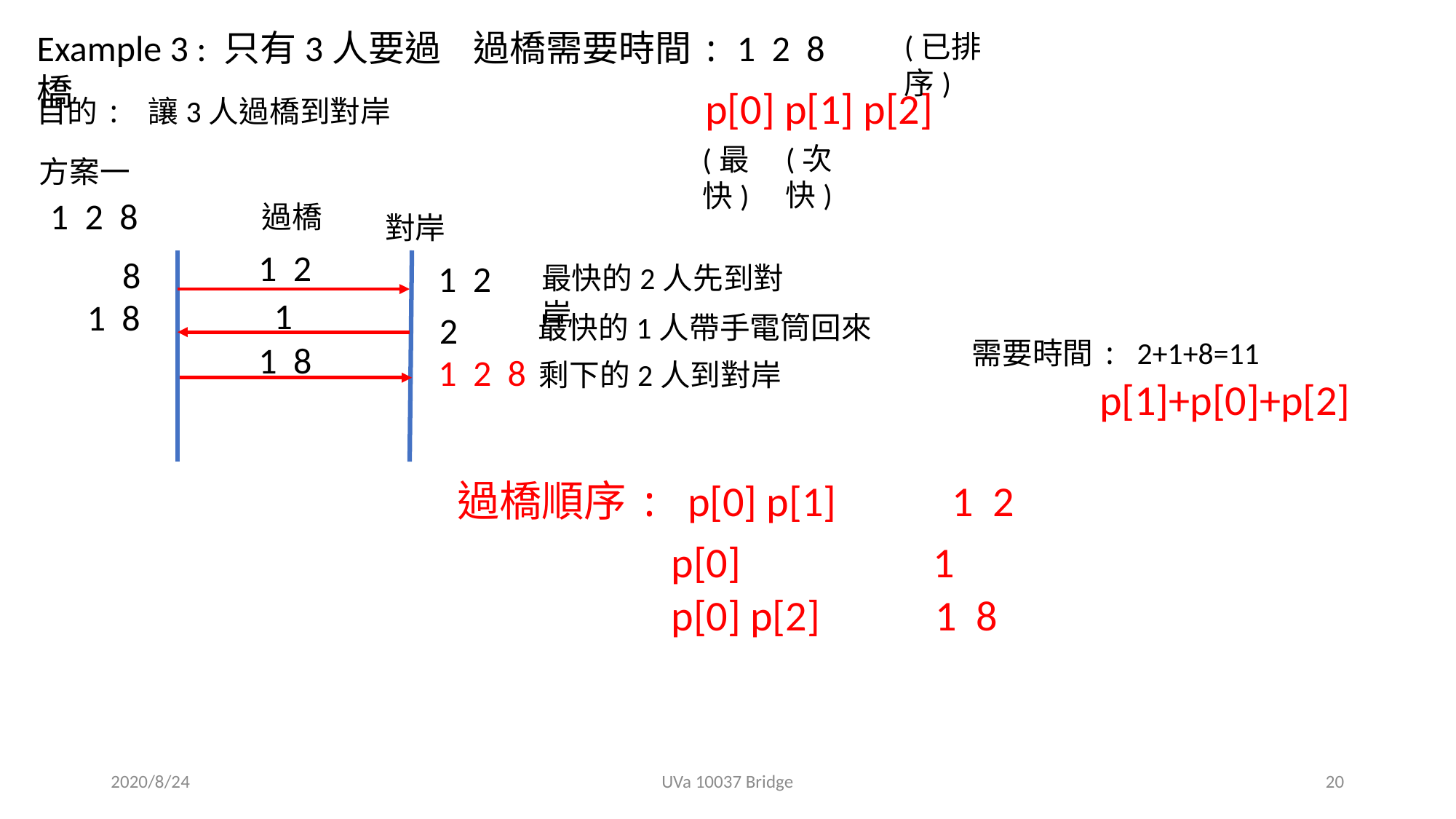

Example 3 : 只有3人要過橋
過橋需要時間:
1  2  8
(已排序)
p[0] p[1] p[2]
目的: 讓3人過橋到對岸
(次快)
(最快)
方案一
1  2  8
過橋
對岸
1  2
8
1  2
最快的2人先到對岸
1
1  8
2
最快的1人帶手電筒回來
需要時間: 2+1+8=11
1  8
1  2  8
剩下的2人到對岸
p[1]+p[0]+p[2]
過橋順序: p[0] p[1]            1  2
p[0]                    1
p[0] p[2]            1  8
2020/8/24
UVa 10037 Bridge
20